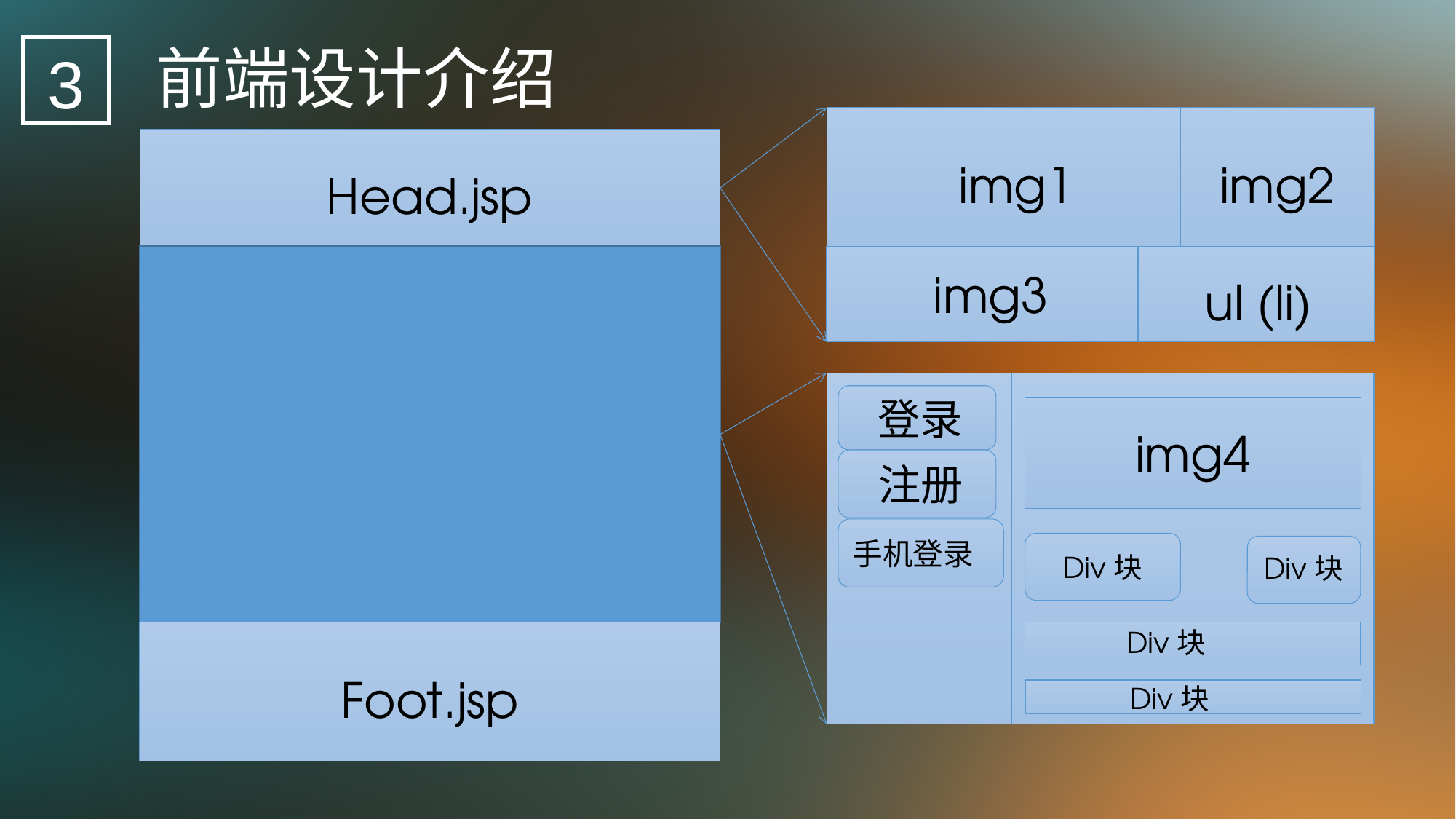

前端设计介绍

3

img2
         img1

Head.jsp
 ul (li)
            img3

   登录
img4
   注册
手机登录
   Div块

Foot.jsp

Div块
  Div块
 Div块